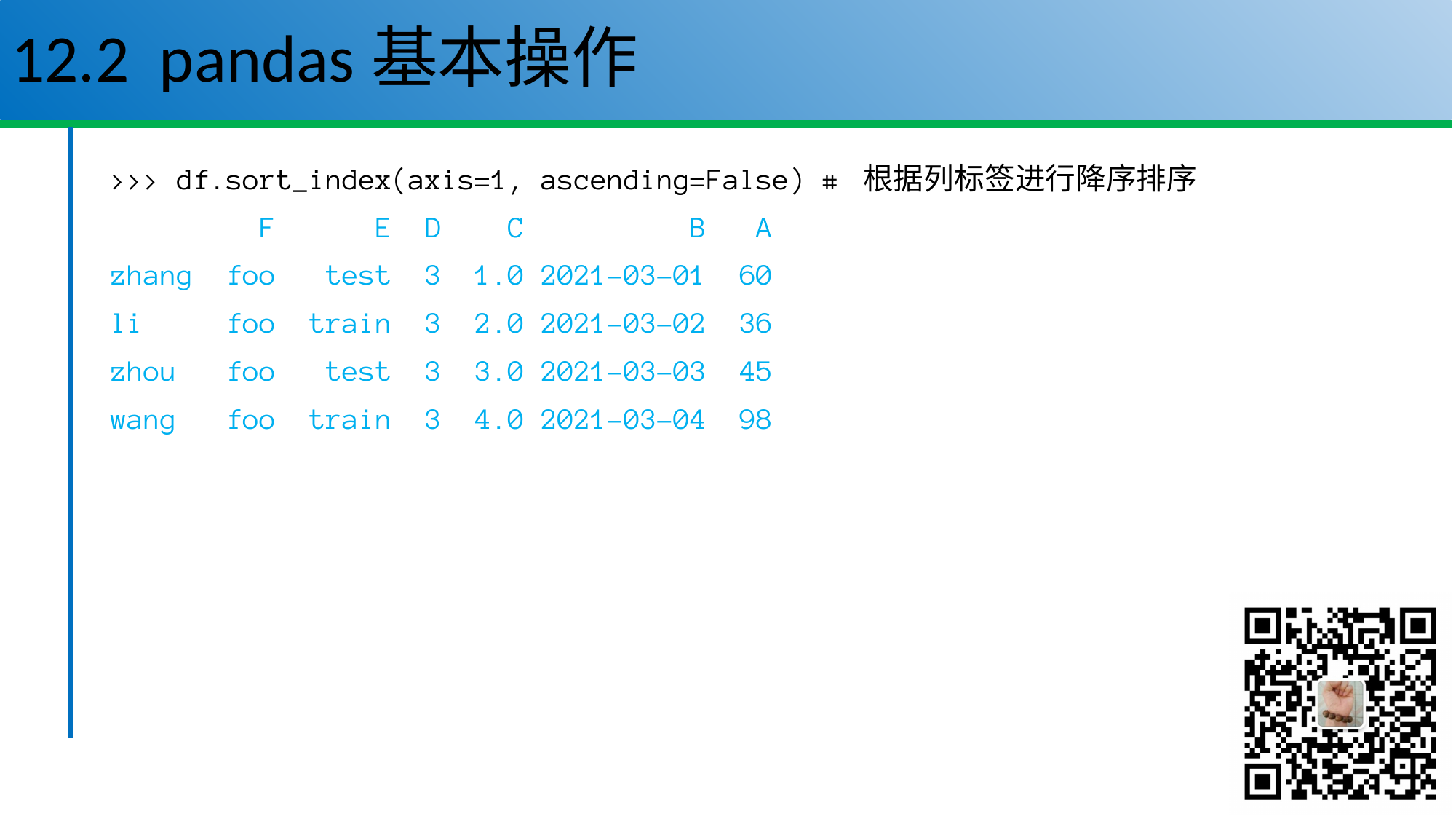

# 12.2  pandas基本操作
>>> df.sort_index(axis=1, ascending=False) # 根据列标签进行降序排序
         F      E  D    C          B   A
zhang  foo   test  3  1.0 2021-03-01  60
li     foo  train  3  2.0 2021-03-02  36
zhou   foo   test  3  3.0 2021-03-03  45
wang   foo  train  3  4.0 2021-03-04  98
37